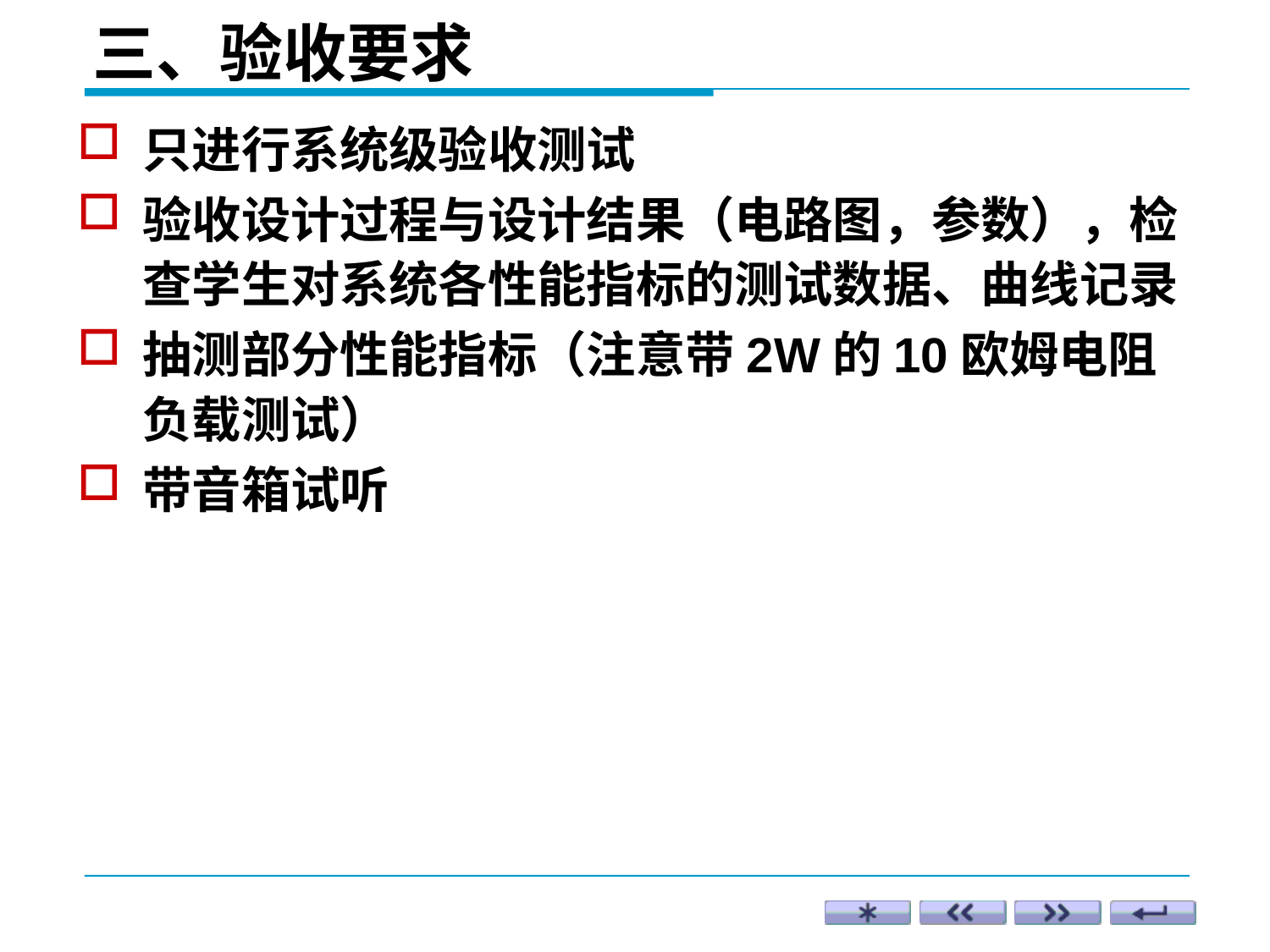

# 三、验收要求
只进行系统级验收测试
验收设计过程与设计结果（电路图，参数），检查学生对系统各性能指标的测试数据、曲线记录
抽测部分性能指标（注意带2W的10欧姆电阻负载测试）
带音箱试听
9